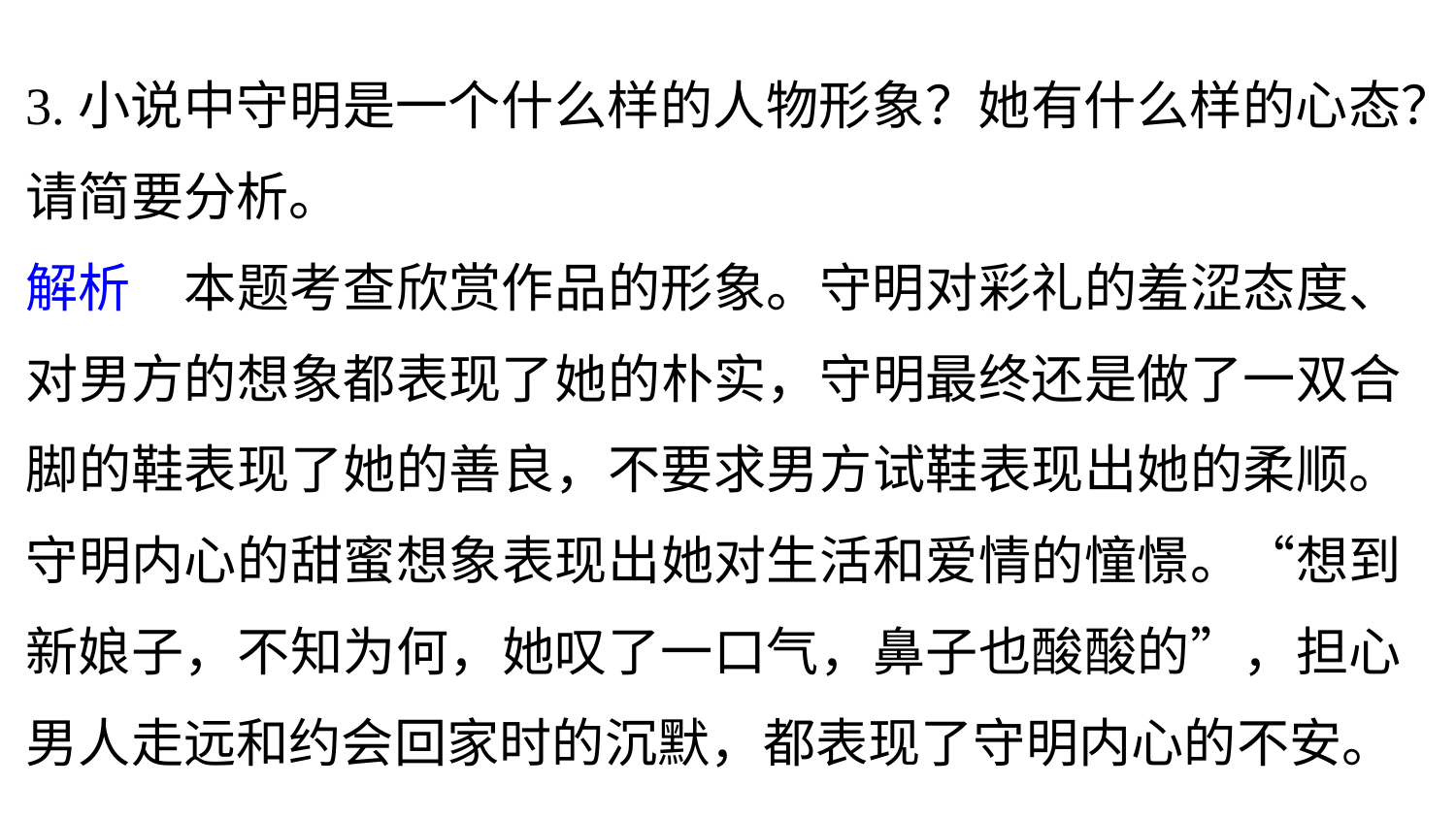

3.小说中守明是一个什么样的人物形象？她有什么样的心态？请简要分析。
解析　本题考查欣赏作品的形象。守明对彩礼的羞涩态度、对男方的想象都表现了她的朴实，守明最终还是做了一双合脚的鞋表现了她的善良，不要求男方试鞋表现出她的柔顺。守明内心的甜蜜想象表现出她对生活和爱情的憧憬。“想到新娘子，不知为何，她叹了一口气，鼻子也酸酸的”，担心男人走远和约会回家时的沉默，都表现了守明内心的不安。